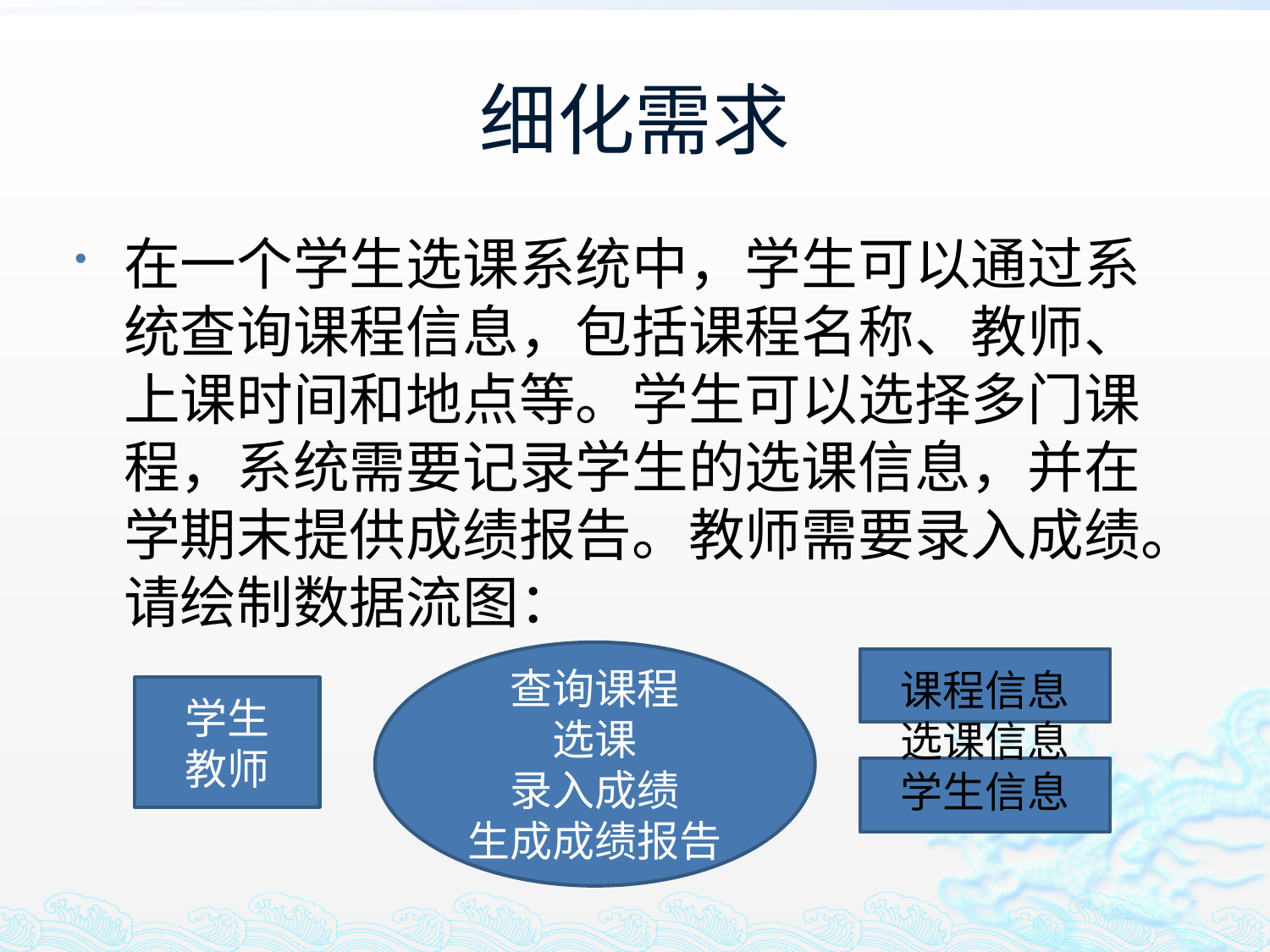

# 细化需求
在一个学生选课系统中，学生可以通过系统查询课程信息，包括课程名称、教师、上课时间和地点等。学生可以选择多门课程，系统需要记录学生的选课信息，并在学期末提供成绩报告。教师需要录入成绩。请绘制数据流图：
课程信息
选课信息
学生信息
查询课程
选课
录入成绩
生成成绩报告
学生
教师